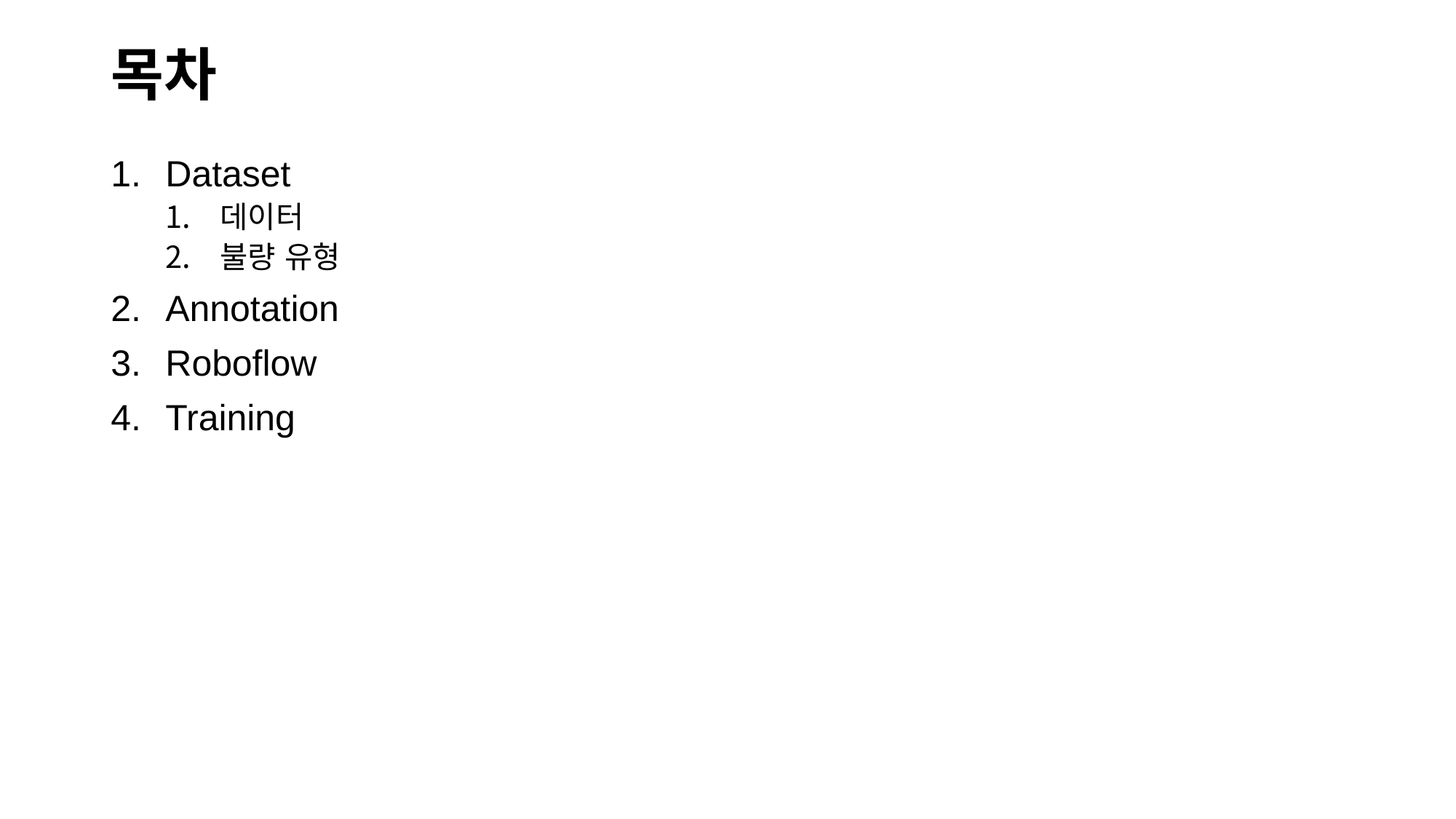

# 목차
Dataset
데이터
불량 유형
Annotation
Roboflow
Training